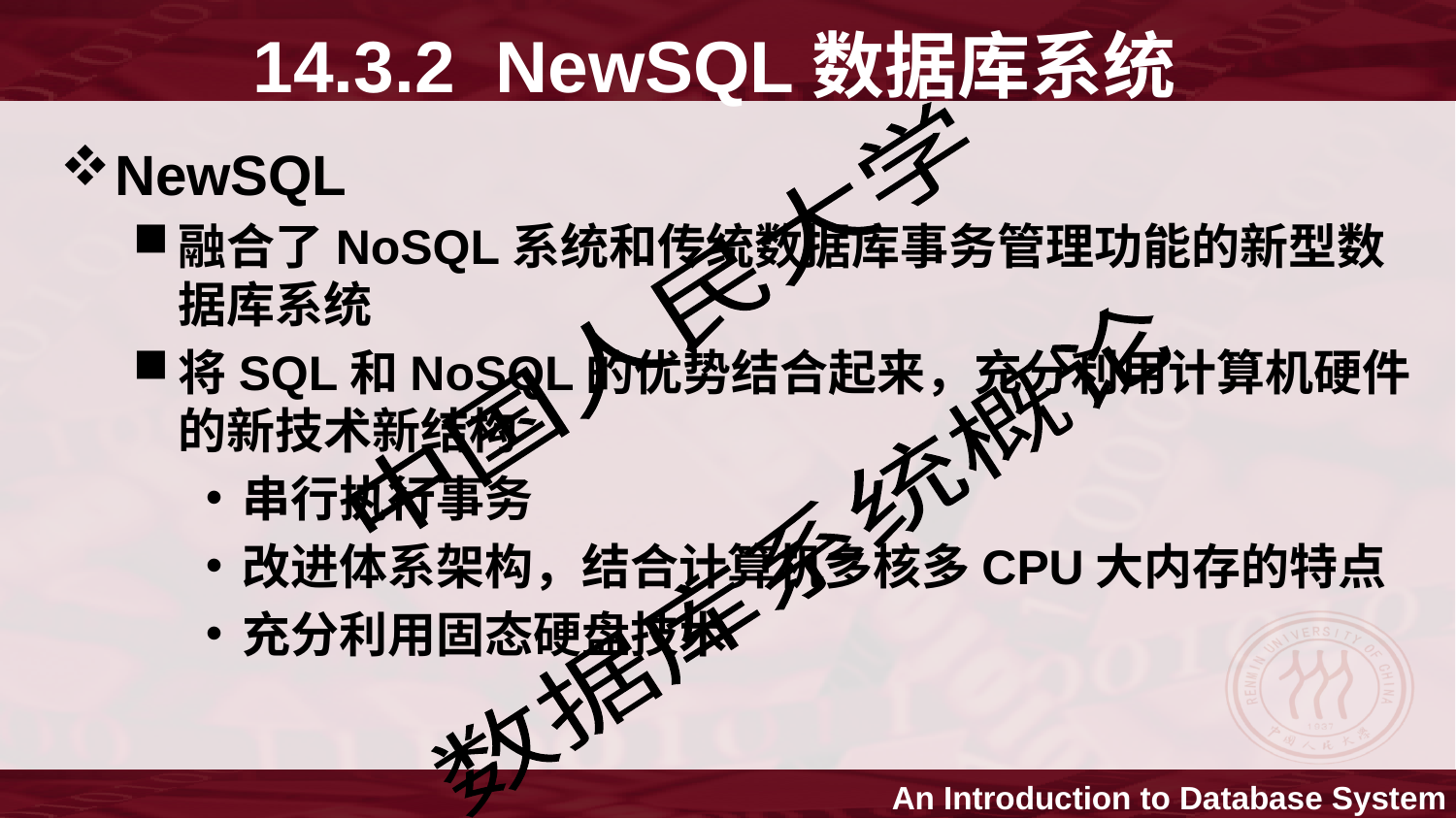

# 14.3.2  NewSQL数据库系统
NewSQL
融合了NoSQL系统和传统数据库事务管理功能的新型数据库系统
将SQL和NoSQL的优势结合起来，充分利用计算机硬件的新技术新结构
串行执行事务
改进体系架构，结合计算机多核多CPU大内存的特点
充分利用固态硬盘技术